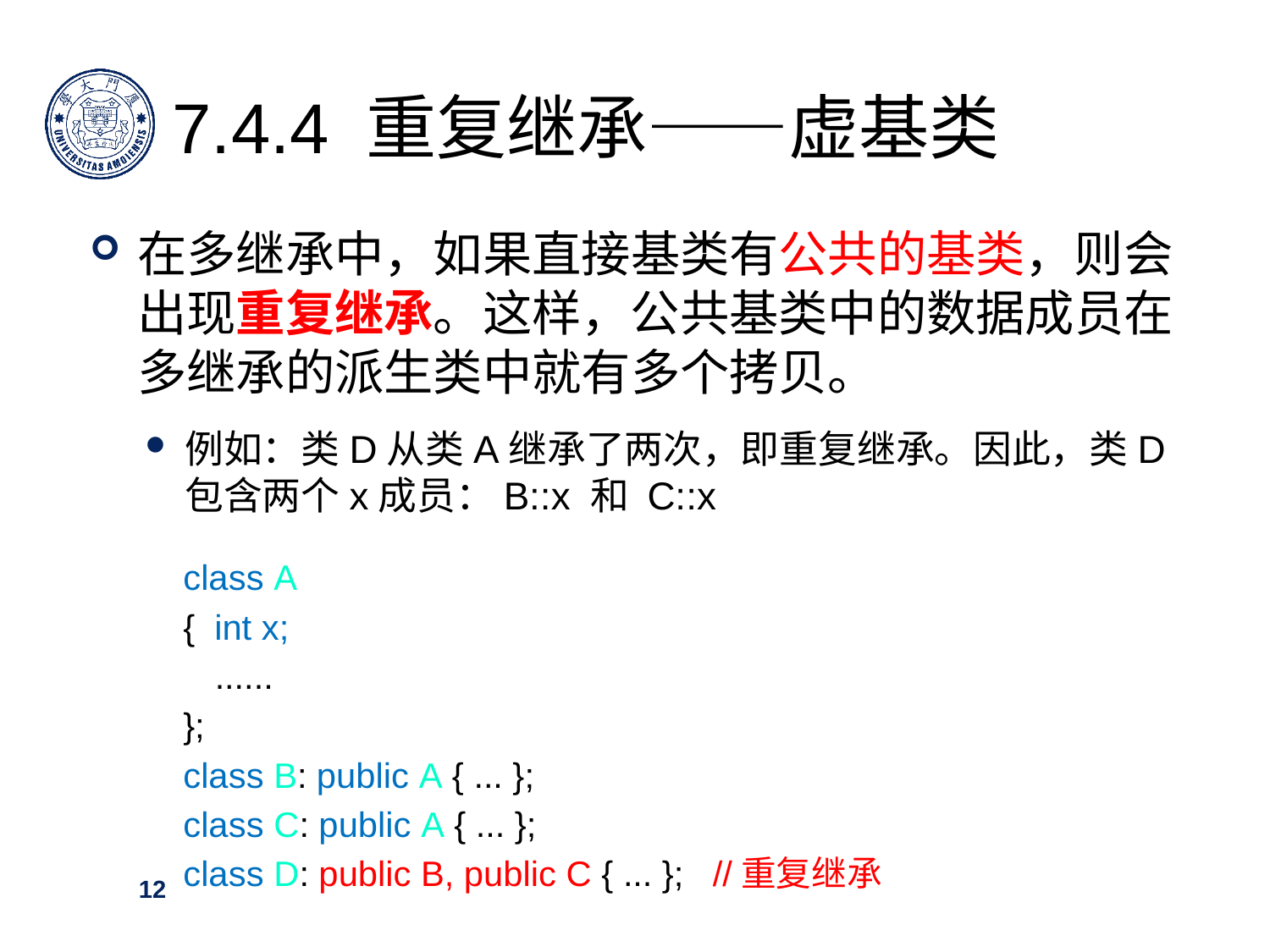

7.4.4 重复继承——虚基类
在多继承中，如果直接基类有公共的基类，则会出现重复继承。这样，公共基类中的数据成员在多继承的派生类中就有多个拷贝。

例如：类D从类A继承了两次，即重复继承。因此，类D包含两个x成员：B::x 和 C::x

class A
{  int x;
	......
};
class B: public A { ... };
class C: public A { ... };
class D: public B, public C { ... };   //重复继承
12